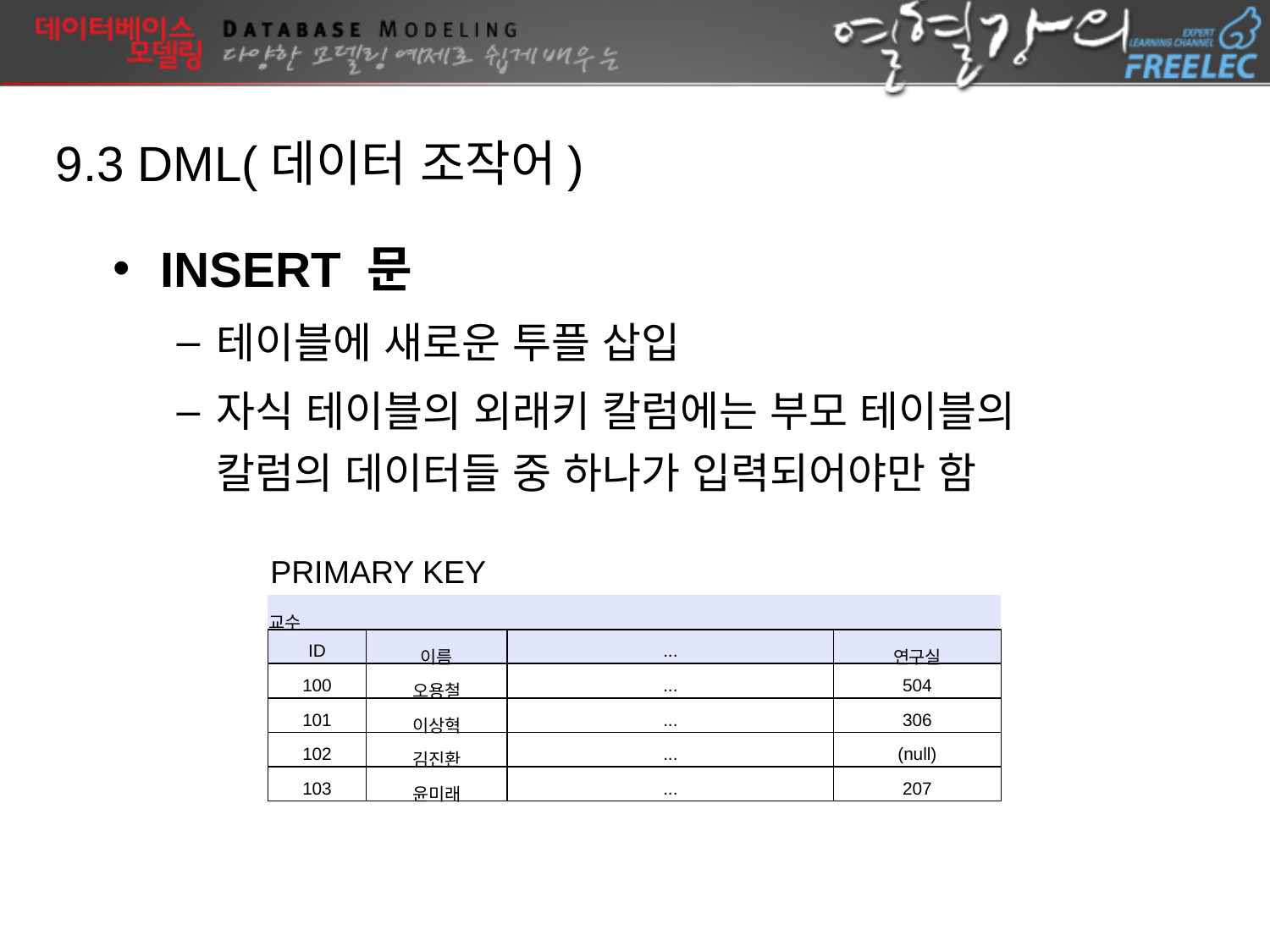

9.3 DML(데이터 조작어)
INSERT 문
테이블에 새로운 투플 삽입
자식 테이블의 외래키 칼럼에는 부모 테이블의
칼럼의 데이터들 중 하나가 입력되어야만 함
PRIMARY KEY 제약조건
| 교수 |  |  |  |
| --- | --- | --- | --- |
| ID | 이름 | ... | 연구실 |
| 100 | 오용철 | ... | 504 |
| 101 | 이상혁 | ... | 306 |
| 102 | 김진환 | ... | (null) |
| 103 | 윤미래 | ... | 207 |